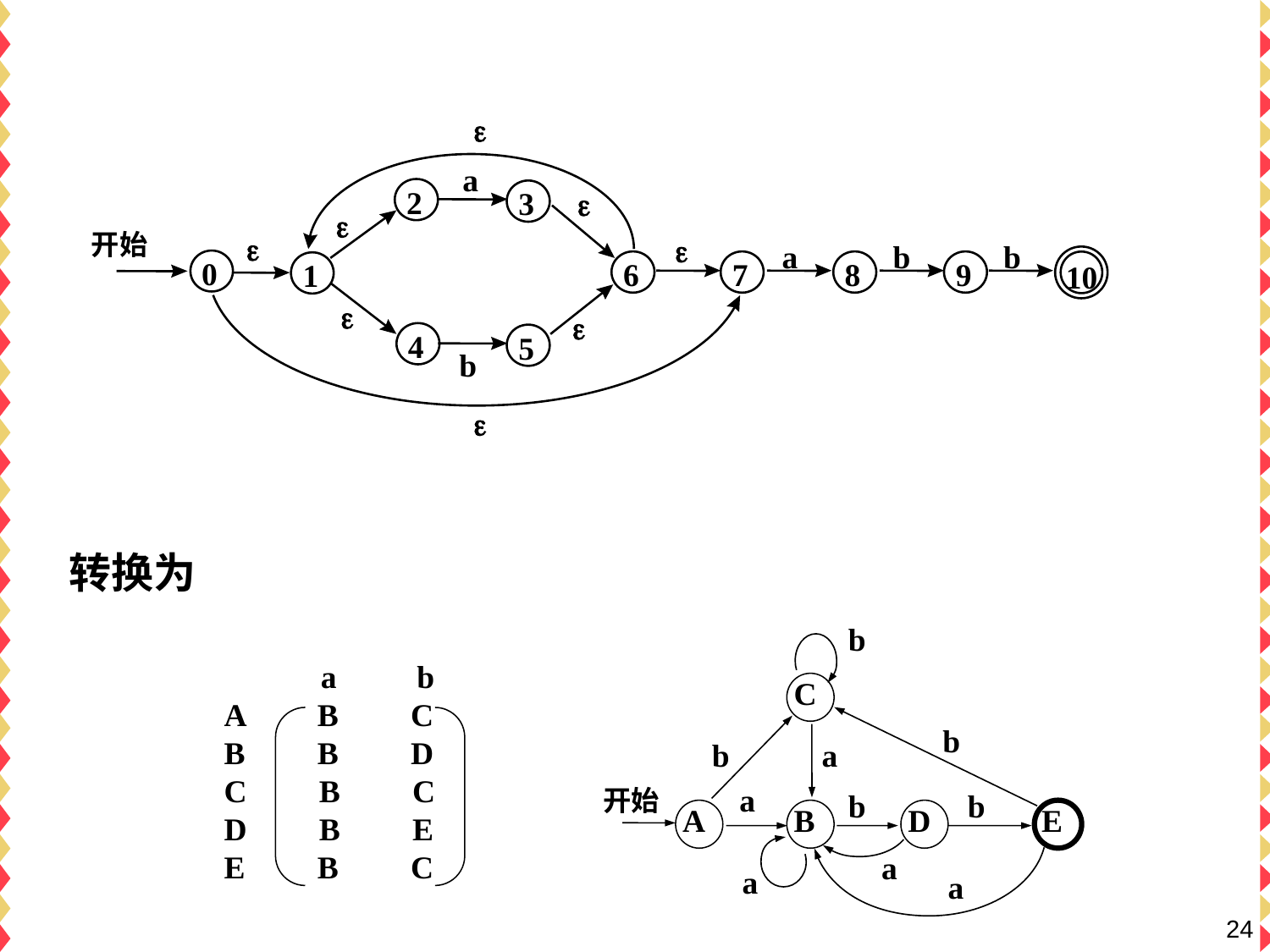

ε

a

2

3
ε

ε

开始
ε
ε

a
b
b

10

0

6

7

8

9

1

ε

ε

4

5

b
ε

转换为
b

C

b

b
a
a
开始
b
b
A

B

D

E

a
a
a
            a          b
A         B         C
B         B         D
C         B         C
D         B         E
E         B         C

24